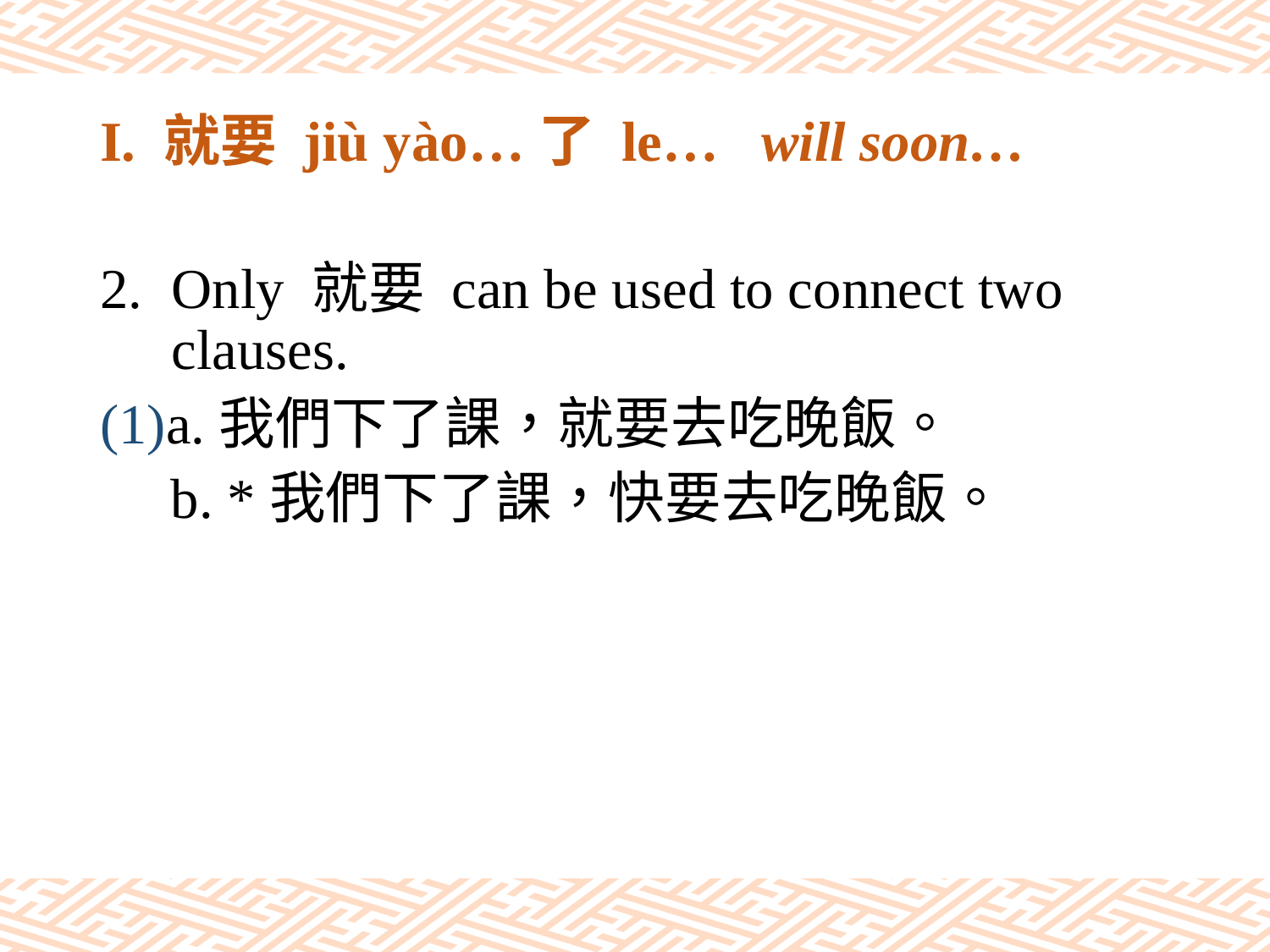

# I. 就要 jiù yào…了 le…   will soon…
Only 就要 can be used to connect two clauses.
(1)a.我們下了課，就要去吃晚飯。
     b. *我們下了課，快要去吃晚飯。